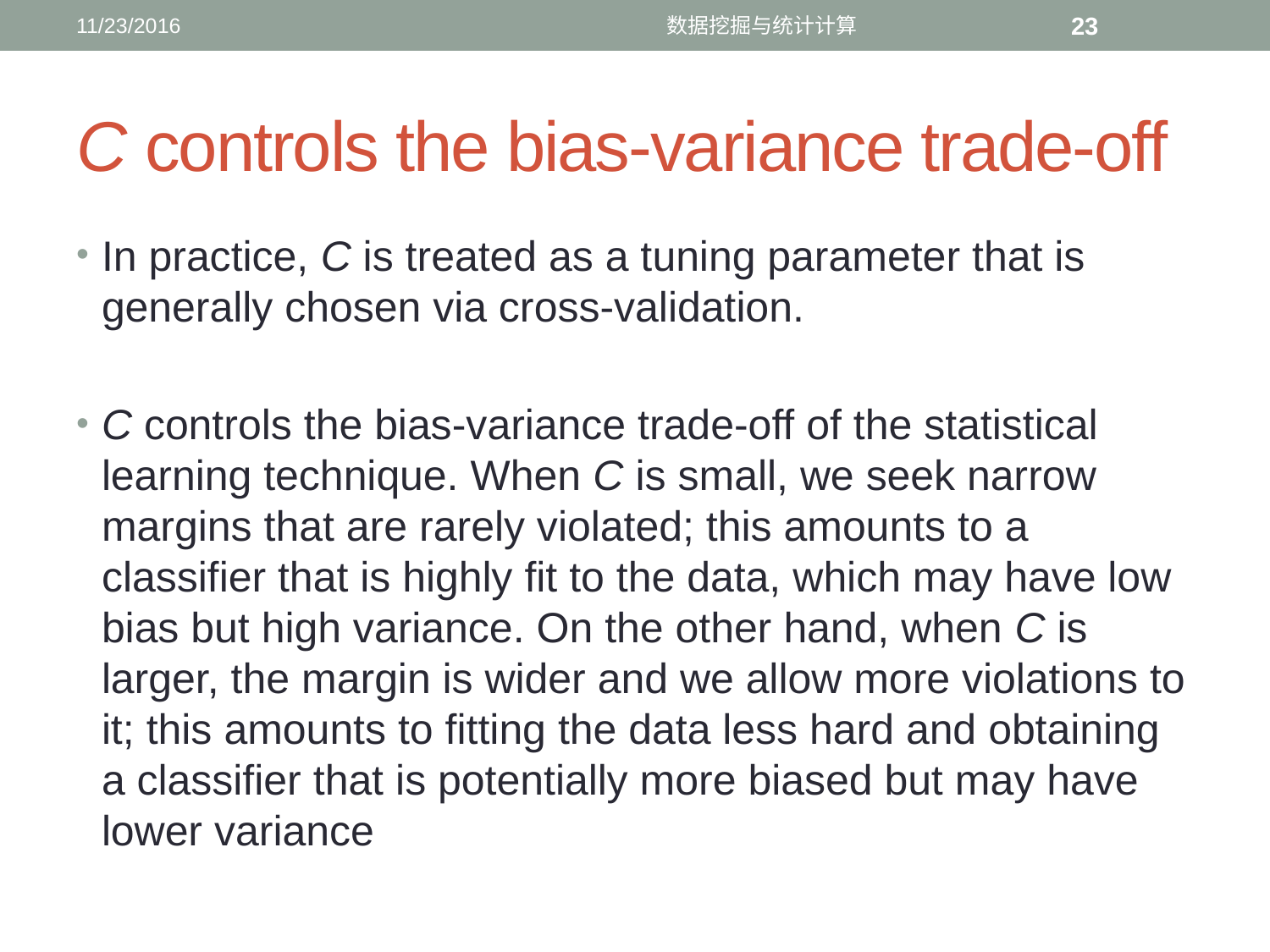

11/23/2016
数据挖掘与统计计算
23
# C controls the bias-variance trade-off
In practice, C is treated as a tuning parameter that is generally chosen via cross-validation.

C controls the bias-variance trade-off of the statistical learning technique. When C is small, we seek narrow margins that are rarely violated; this amounts to a classifier that is highly fit to the data, which may have low bias but high variance. On the other hand, when C is larger, the margin is wider and we allow more violations to it; this amounts to fitting the data less hard and obtaining a classifier that is potentially more biased but may have lower variance